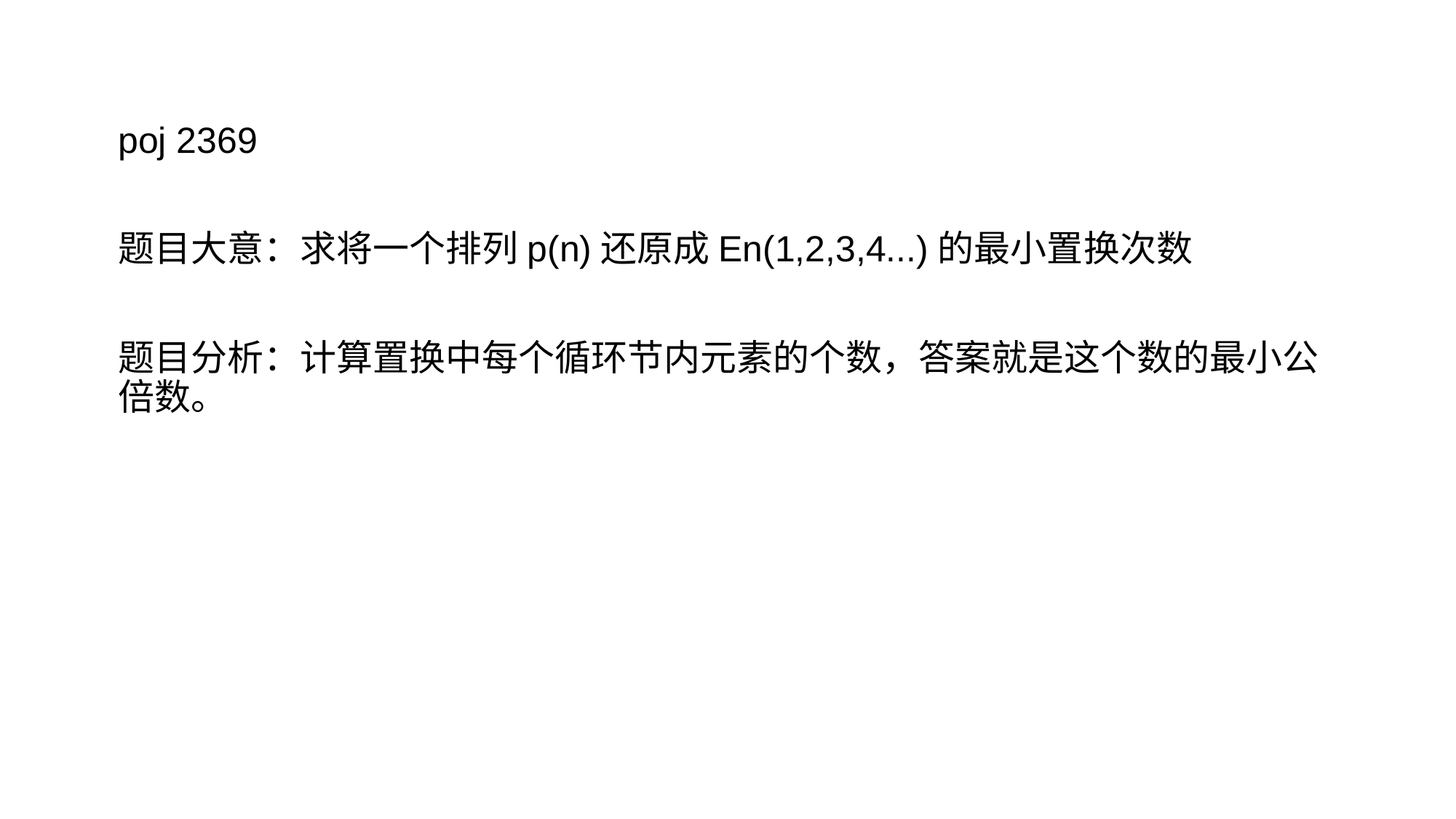

poj 2369

题目大意：求将一个排列p(n)还原成En(1,2,3,4...)的最小置换次数

题目分析：计算置换中每个循环节内元素的个数，答案就是这个数的最小公倍数。